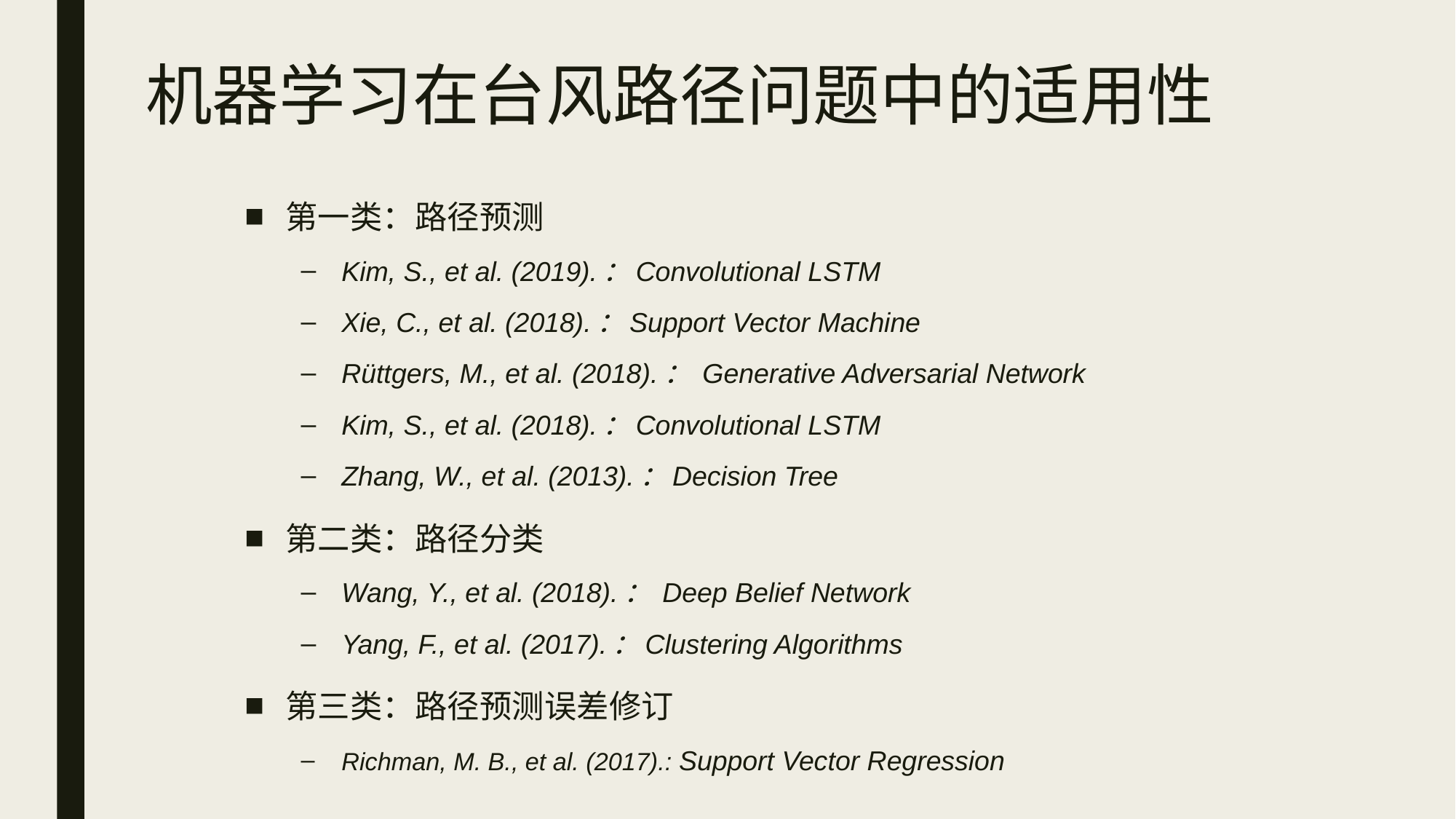

# 机器学习在台风路径问题中的适用性
第一类：路径预测
Kim, S., et al. (2019).：Convolutional LSTM
Xie, C., et al. (2018).：Support Vector Machine
Rüttgers, M., et al. (2018).： Generative Adversarial Network
Kim, S., et al. (2018).：Convolutional LSTM
Zhang, W., et al. (2013).：Decision Tree
第二类：路径分类
Wang, Y., et al. (2018).： Deep Belief Network
Yang, F., et al. (2017).：Clustering Algorithms
第三类：路径预测误差修订
Richman, M. B., et al. (2017).: Support Vector Regression